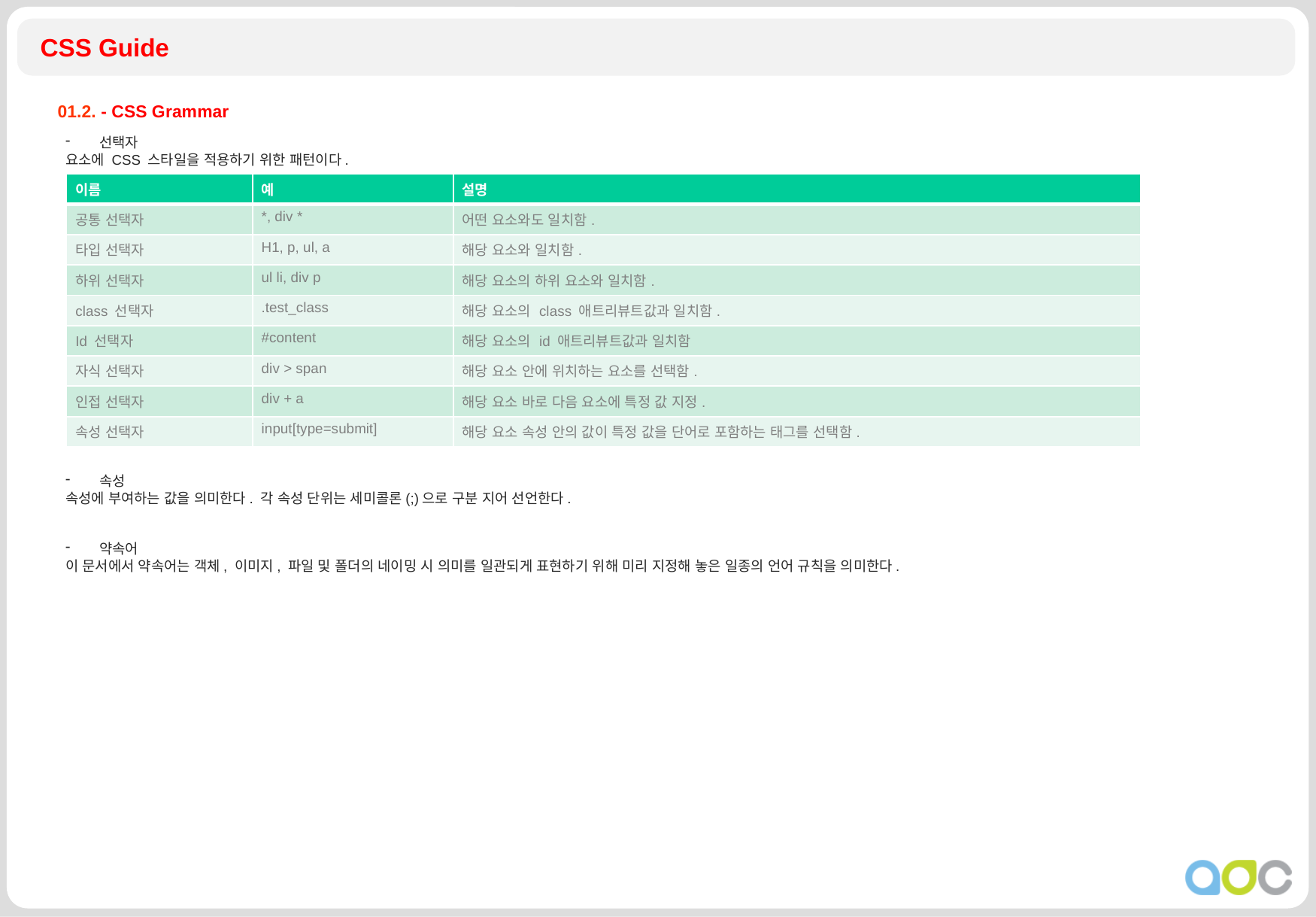

CSS Guide
01.2. - CSS Grammar
 선택자
요소에 CSS 스타일을 적용하기 위한 패턴이다.

 속성
속성에 부여하는 값을 의미한다. 각 속성 단위는 세미콜론(;)으로 구분 지어 선언한다.

 약속어
이 문서에서 약속어는 객체, 이미지, 파일 및 폴더의 네이밍 시 의미를 일관되게 표현하기 위해 미리 지정해 놓은 일종의 언어 규칙을 의미한다.

| 이름 | 예 | 설명 |
| --- | --- | --- |
| 공통 선택자 | \*, div \* | 어떤 요소와도 일치함. |
| 타입 선택자 | H1, p, ul, a | 해당 요소와 일치함. |
| 하위 선택자 | ul li, div p | 해당 요소의 하위 요소와 일치함. |
| class 선택자 | .test\_class | 해당 요소의 class 애트리뷰트값과 일치함. |
| Id 선택자 | #content | 해당 요소의 id 애트리뷰트값과 일치함 |
| 자식 선택자 | div > span | 해당 요소 안에 위치하는 요소를 선택함. |
| 인접 선택자 | div + a | 해당 요소 바로 다음 요소에 특정 값 지정. |
| 속성 선택자 | input[type=submit] | 해당 요소 속성 안의 값이 특정 값을 단어로 포함하는 태그를 선택함. |